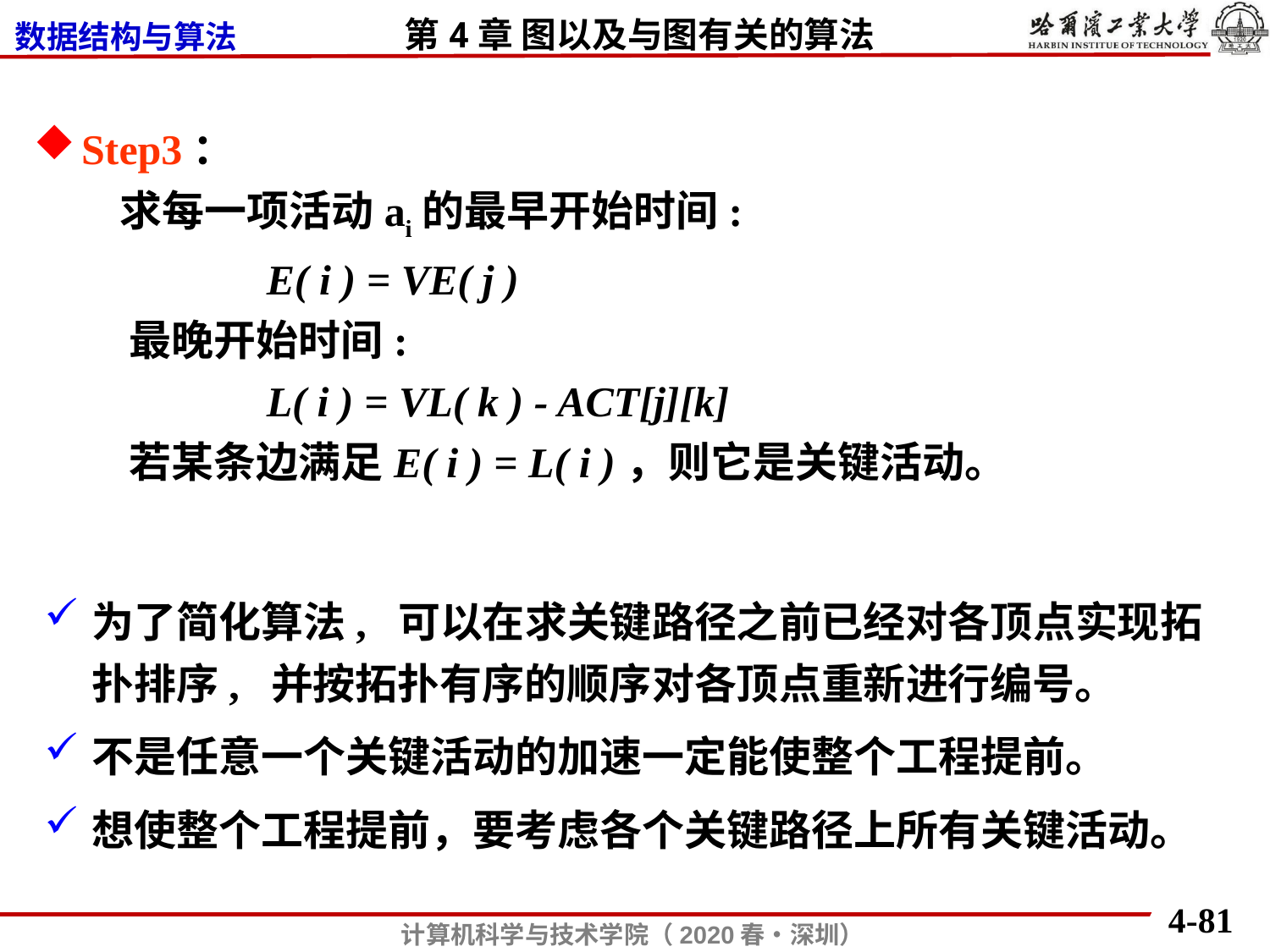

Step3：
        求每一项活动ai的最早开始时间:
                      E( i ) = VE( j )
         最晚开始时间:
                      L( i ) = VL( k ) - ACT[j][k]
         若某条边满足E( i ) = L( i )，则它是关键活动。
为了简化算法,  可以在求关键路径之前已经对各顶点实现拓扑排序,  并按拓扑有序的顺序对各顶点重新进行编号。
不是任意一个关键活动的加速一定能使整个工程提前。
想使整个工程提前，要考虑各个关键路径上所有关键活动。